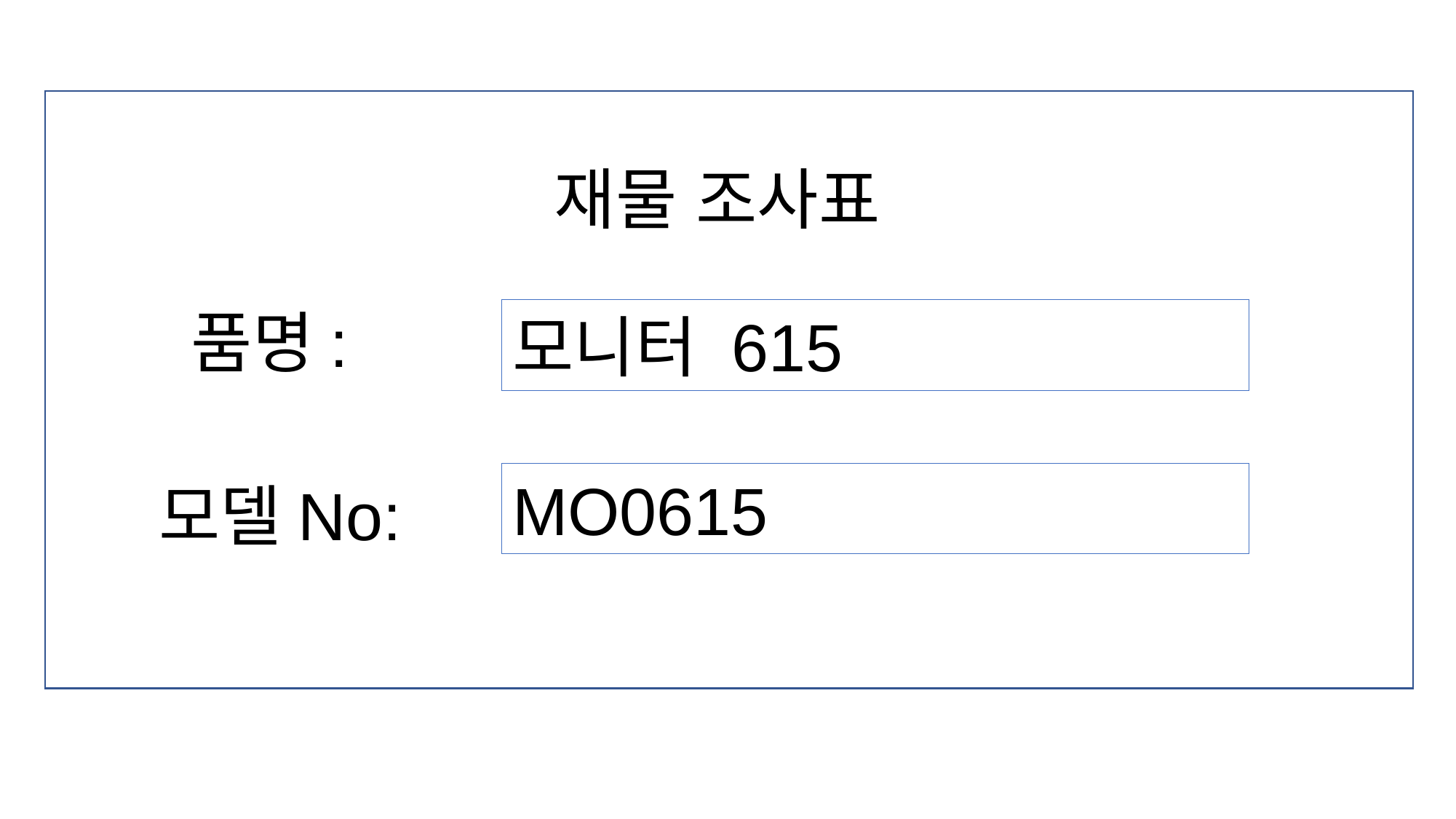

재물 조사표
품명:
모니터 615
MO0615
모델No: